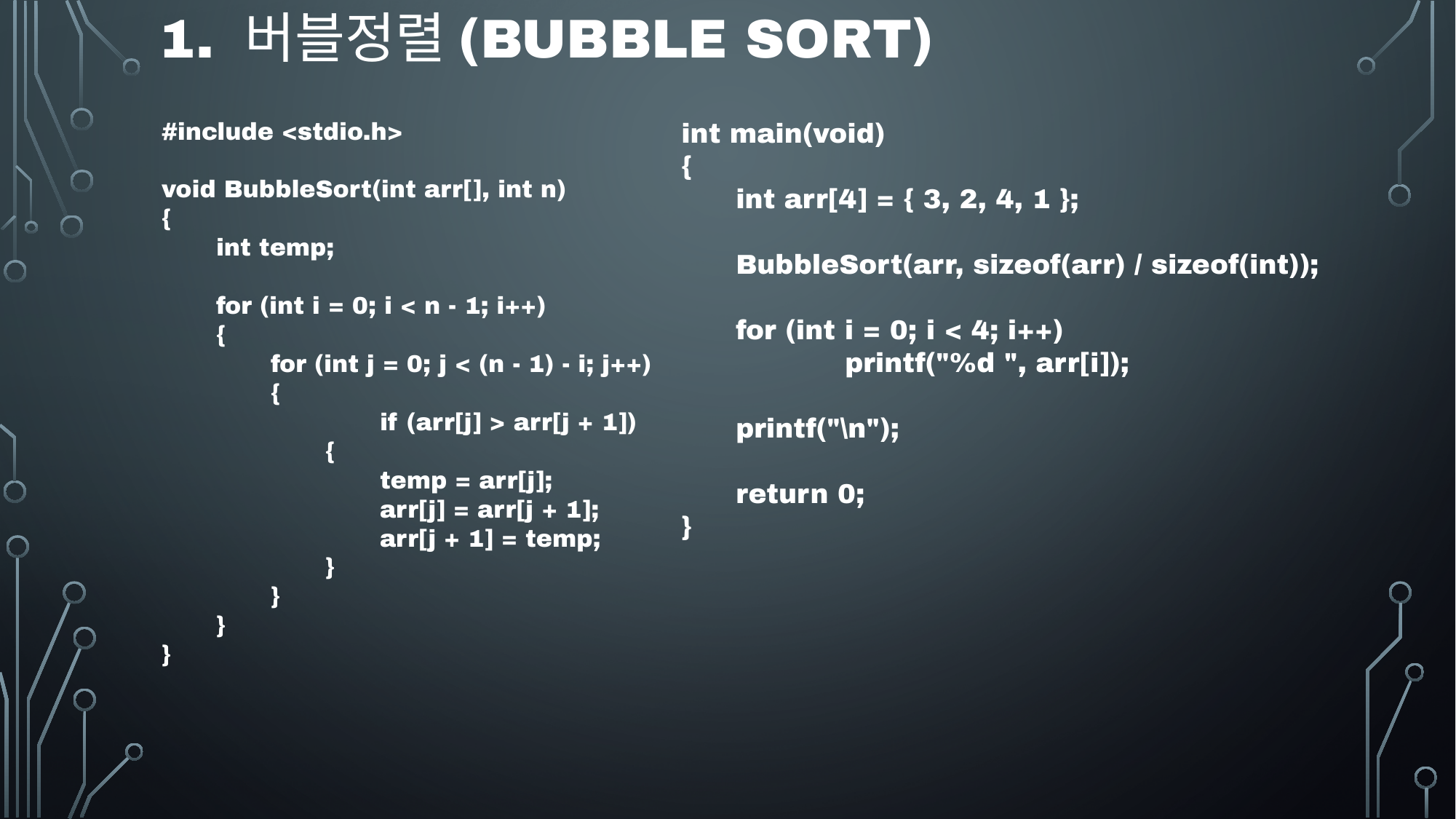

# 1. 버블정렬(Bubble Sort)
#include <stdio.h>

void BubbleSort(int arr[], int n)
{
int temp;

for (int i = 0; i < n - 1; i++)
{
for (int j = 0; j < (n - 1) - i; j++)
{
	if (arr[j] > arr[j + 1])
{
temp = arr[j];
arr[j] = arr[j + 1];
arr[j + 1] = temp;
}
}
}
}

int main(void)
{
int arr[4] = { 3, 2, 4, 1 };

BubbleSort(arr, sizeof(arr) / sizeof(int));

for (int i = 0; i < 4; i++)
	printf("%d ", arr[i]);

printf("\n");

return 0;
}